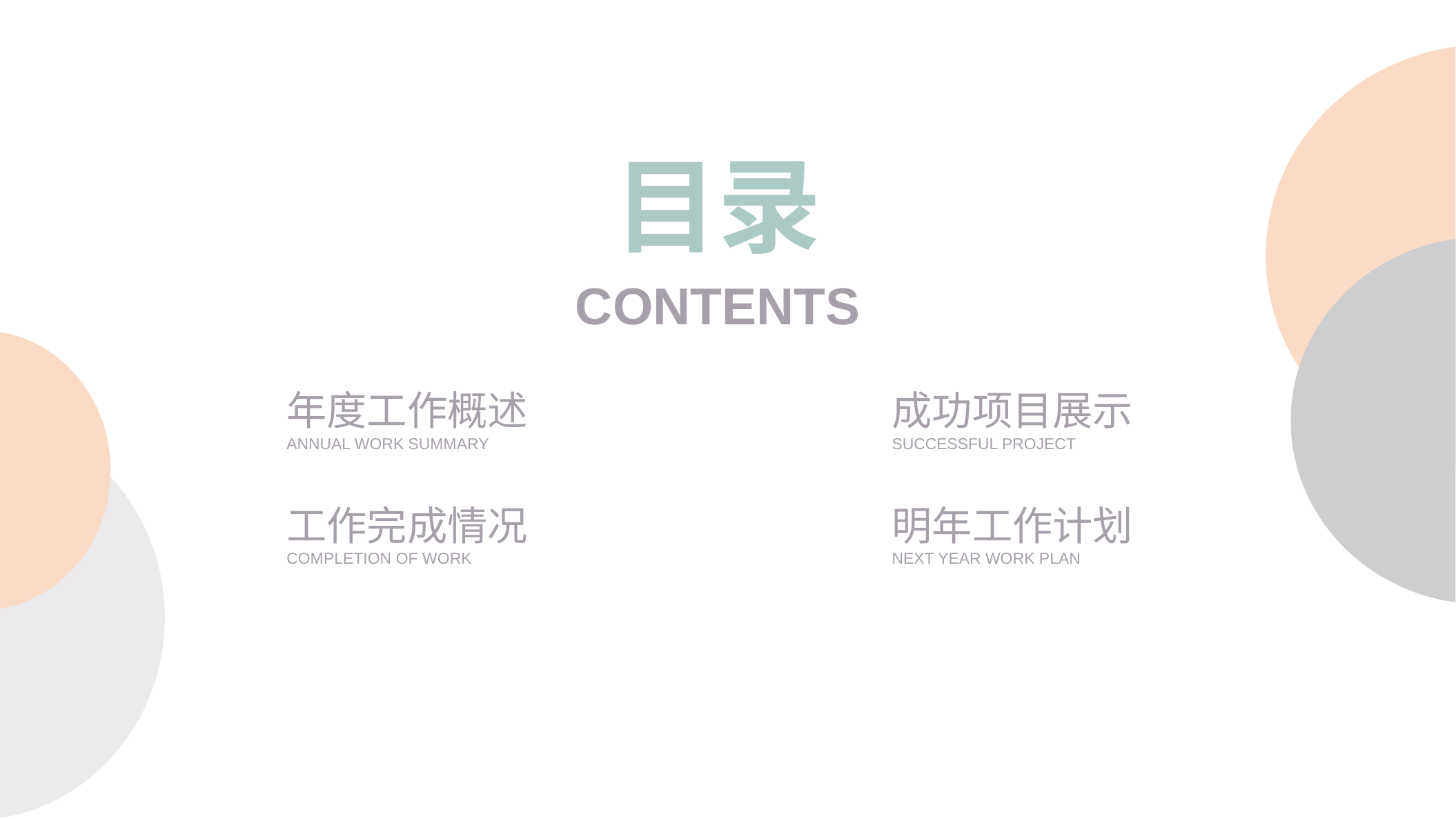

目录

CONTENTS

年度工作概述
ANNUAL WORK SUMMARY
成功项目展示SUCCESSFUL PROJECT

明年工作计划
NEXT YEAR WORK PLAN
工作完成情况COMPLETION OF WORK